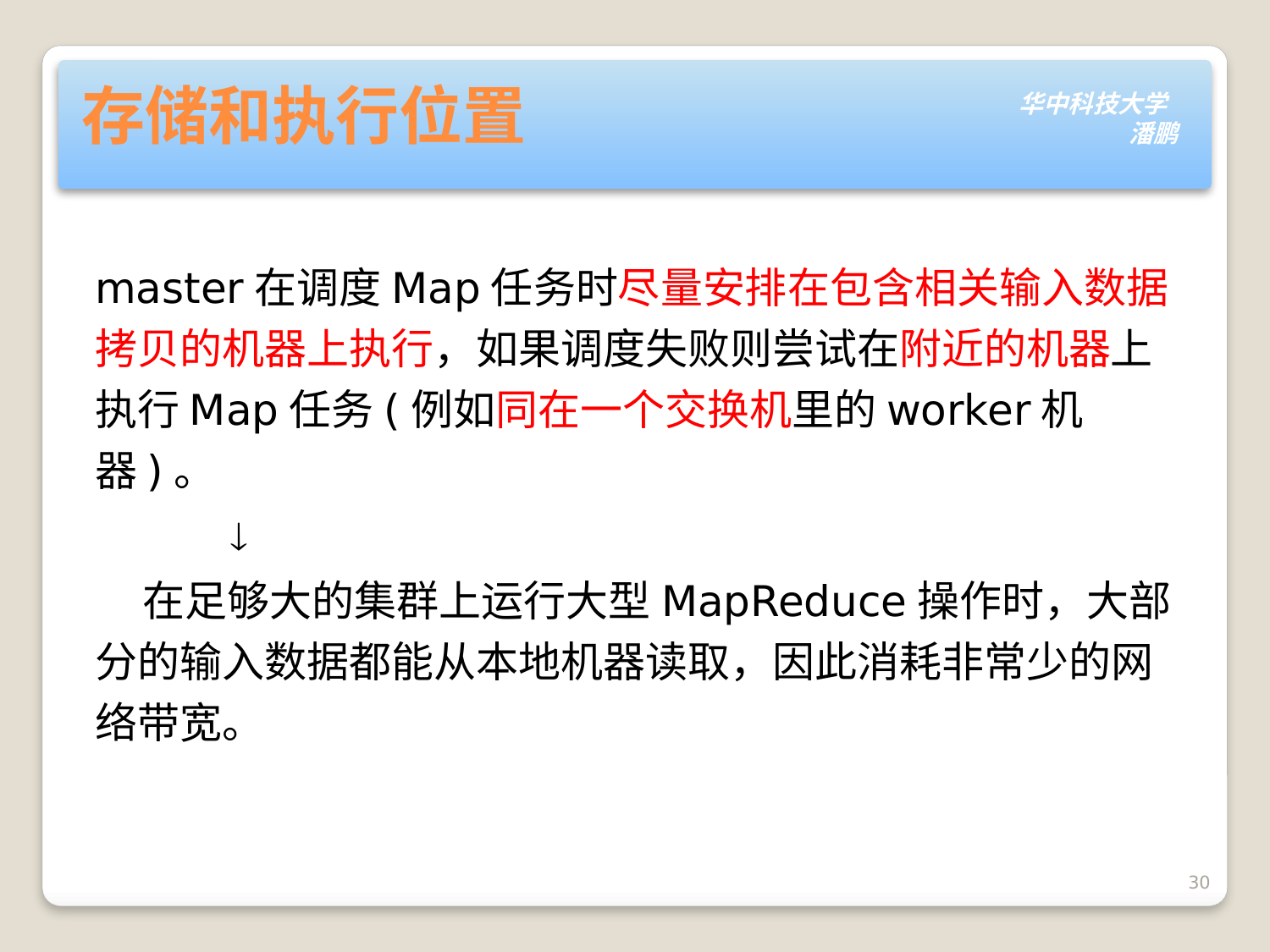

# 存储和执行位置
master在调度Map任务时尽量安排在包含相关输入数据拷贝的机器上执行，如果调度失败则尝试在附近的机器上执行Map任务(例如同在一个交换机里的worker机器)。
          ↓
    在足够大的集群上运行大型MapReduce操作时，大部分的输入数据都能从本地机器读取，因此消耗非常少的网络带宽。
30